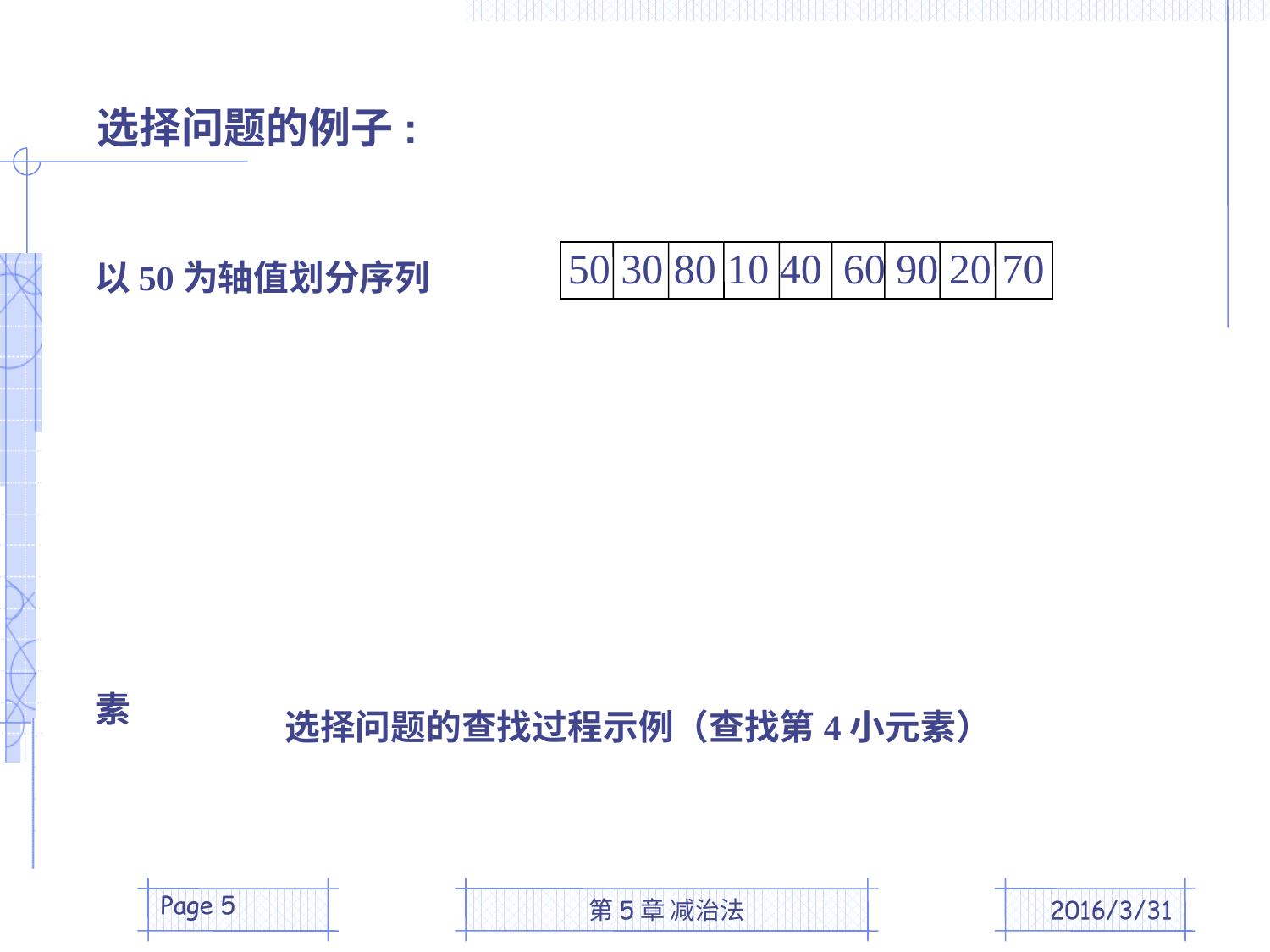

选择问题的例子:
以50为轴值划分序列
4<5，只在左侧查找
以20为轴值划分序列
4>2，只在右侧查找
以40为轴值划分序列
4＝4，轴值即为第4小元素
50 30 80 10 40  60 90 20 70

20 30 40 10  50 60 90 80 70

20 30 40 10   ·    ·     ·   ·    ·

10 20 40 30   ·    ·     ·   ·    ·

 ·    ·  40 30    ·    ·    ·    ·    ·

 ·    ·  30 40    ·    ·    ·    ·    ·

    选择问题的查找过程示例（查找第4小元素）

Page 5
第5章 减治法
2016/3/31